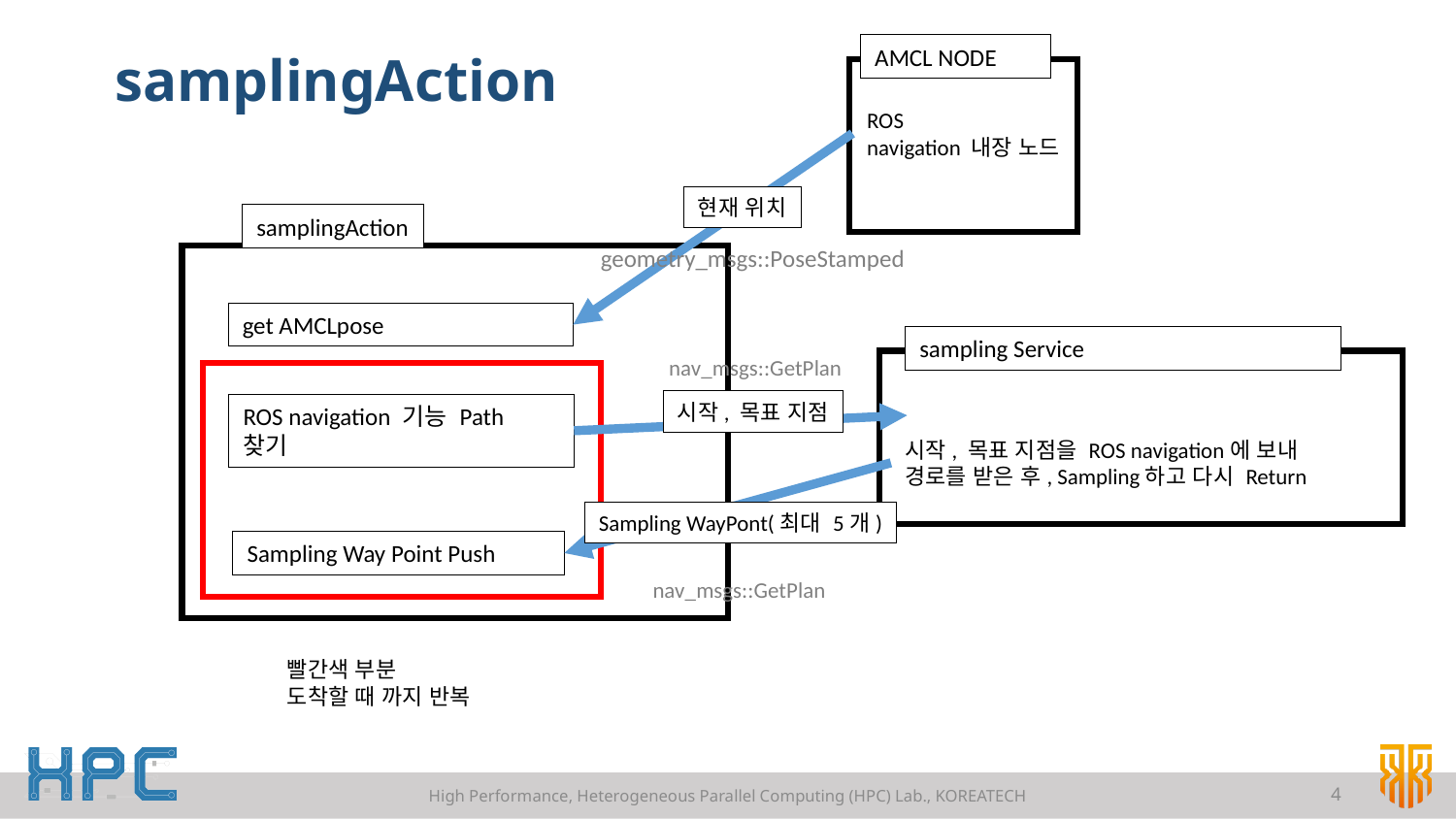

AMCL NODE

# samplingAction
ROS
navigation 내장 노드
현재 위치
samplingAction
geometry_msgs::PoseStamped

get AMCLpose
sampling Service

nav_msgs::GetPlan
시작, 목표 지점

ROS navigation 기능 Path 찾기
시작, 목표 지점을 ROS navigation에 보내
경로를 받은 후, Sampling하고 다시 Return
Sampling WayPont(최대 5개)
Sampling Way Point Push
nav_msgs::GetPlan
빨간색 부분
도착할 때 까지 반복
High Performance, Heterogeneous Parallel Computing (HPC) Lab., KOREATECH
4